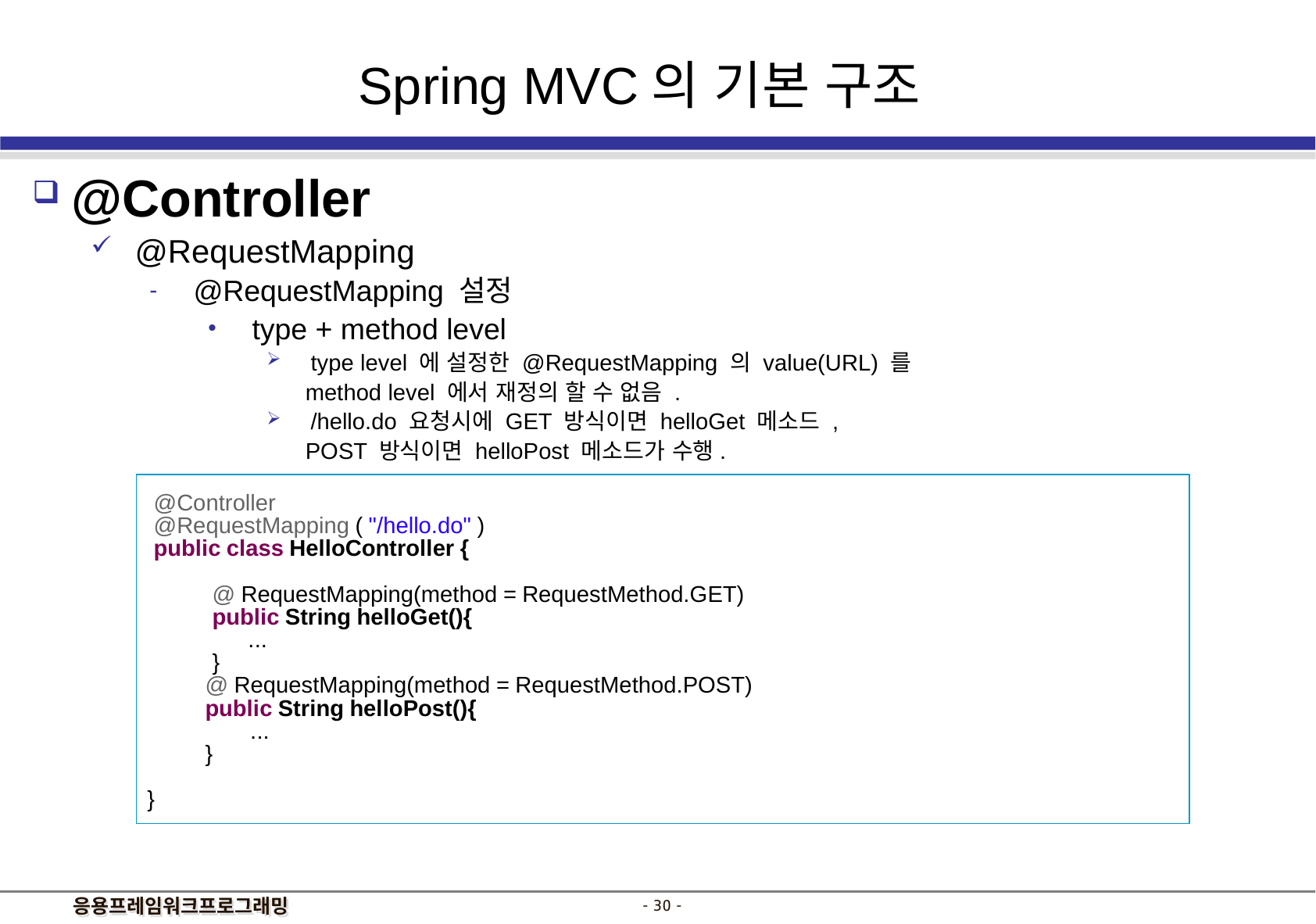

Spring MVC의 기본 구조
 @Controller
@RequestMapping
@RequestMapping 설정
type + method level
type level 에 설정한 @RequestMapping 의 value(URL) 를
      method level 에서 재정의 할 수 없음 .
/hello.do 요청시에 GET 방식이면 helloGet 메소드 ,
      POST 방식이면 helloPost 메소드가 수행.

	@Controller
	@RequestMapping ( "/hello.do" )
	public class HelloController {

			@ RequestMapping(method = RequestMethod.GET)
			public String helloGet(){
				...
			}
         @ RequestMapping(method = RequestMethod.POST)
         public String helloPost(){
                ...
         }

}
- 30 -